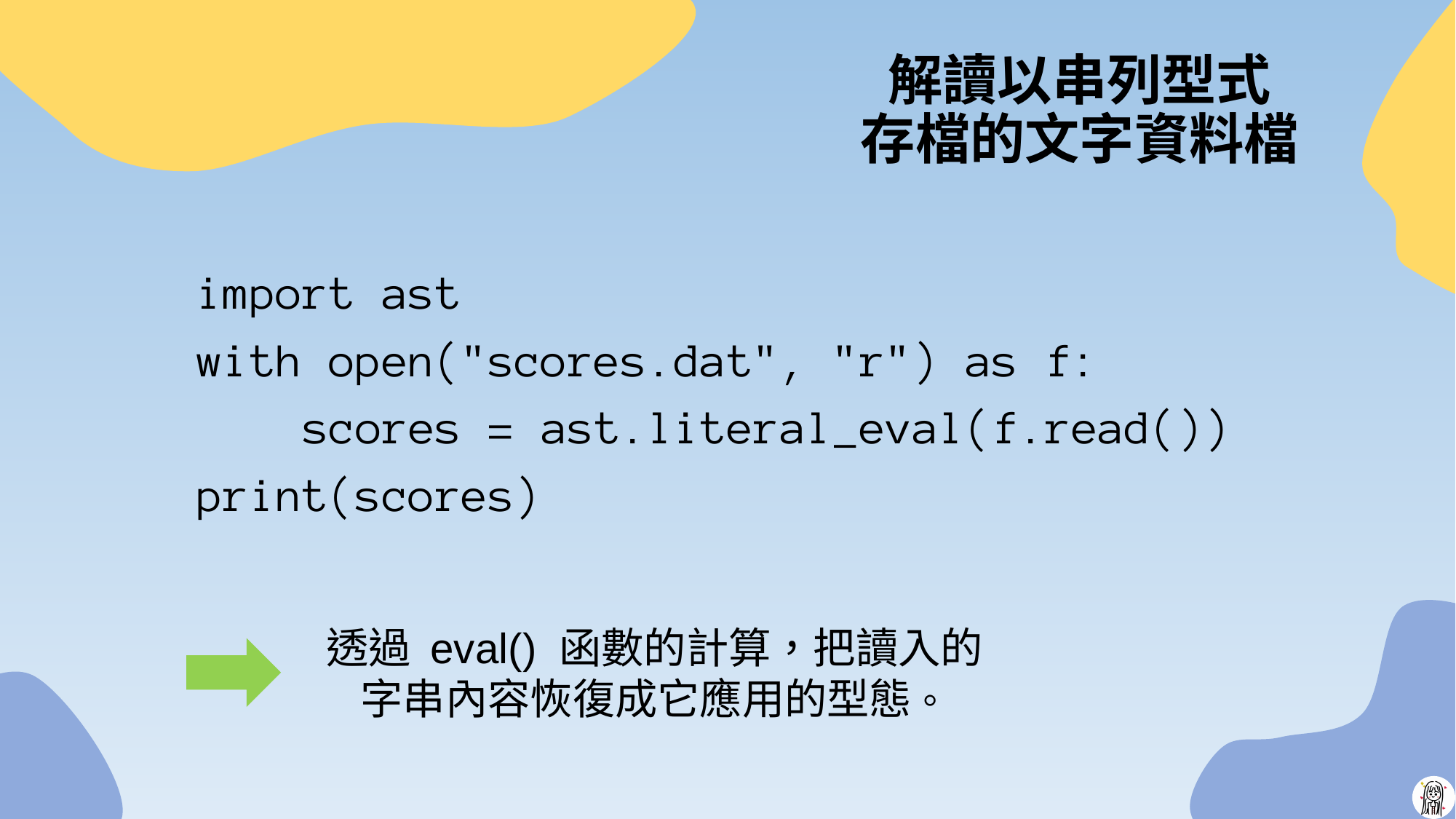

# 解讀以串列型式 存檔的文字資料檔
import ast
with open("scores.dat", "r") as f:
    scores = ast.literal_eval(f.read())
print(scores)

透過 eval() 函數的計算，把讀入的字串內容恢復成它應用的型態。

22